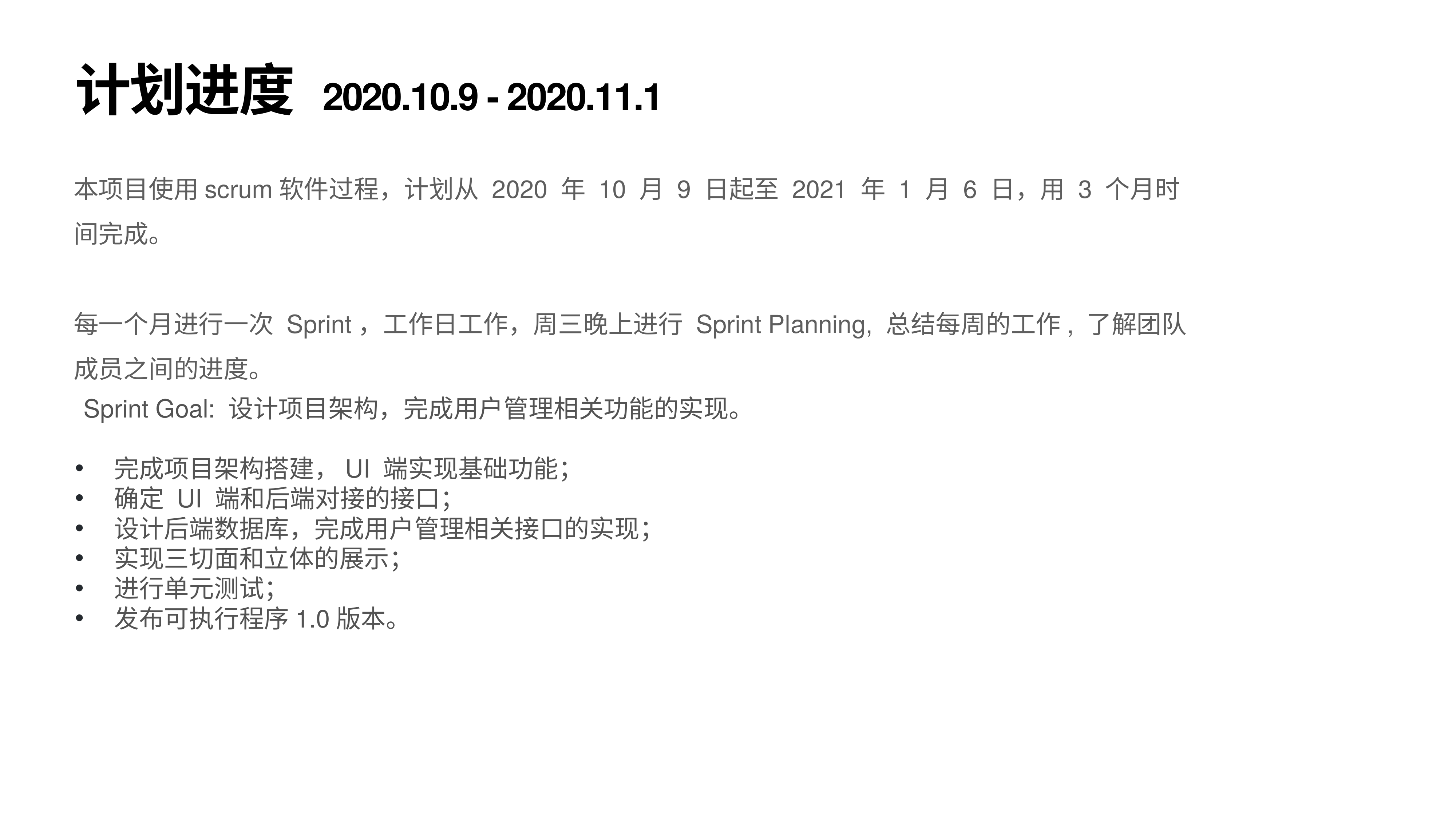

# 计划进度 2020.10.9 - 2020.11.1
本项目使用scrum软件过程，计划从 2020 年 10 月 9 日起至 2021 年 1 月 6 日，用 3 个月时间完成。

每一个月进行一次 Sprint，工作日工作，周三晚上进行 Sprint Planning, 总结每周的工作, 了解团队成员之间的进度。
     Sprint Goal: 设计项目架构，完成用户管理相关功能的实现。

完成项目架构搭建，UI 端实现基础功能；
确定 UI 端和后端对接的接口；
设计后端数据库，完成用户管理相关接口的实现；
实现三切面和立体的展示；
进行单元测试；
发布可执行程序1.0版本。